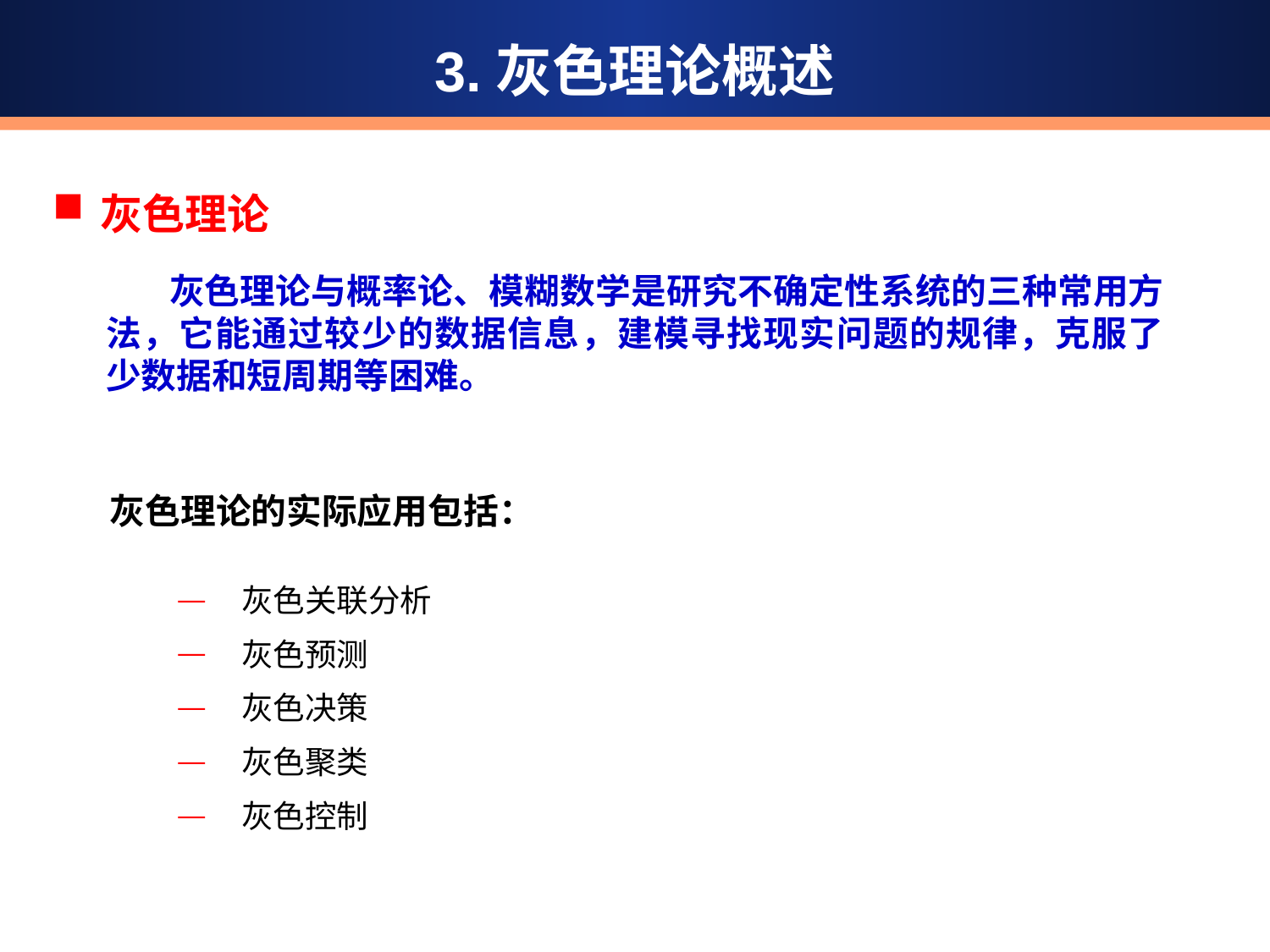

3.灰色理论概述
灰色理论
灰色理论与概率论、模糊数学是研究不确定性系统的三种常用方法，它能通过较少的数据信息，建模寻找现实问题的规律，克服了少数据和短周期等困难。
灰色理论的实际应用包括：
灰色关联分析
灰色预测
灰色决策
灰色聚类
灰色控制